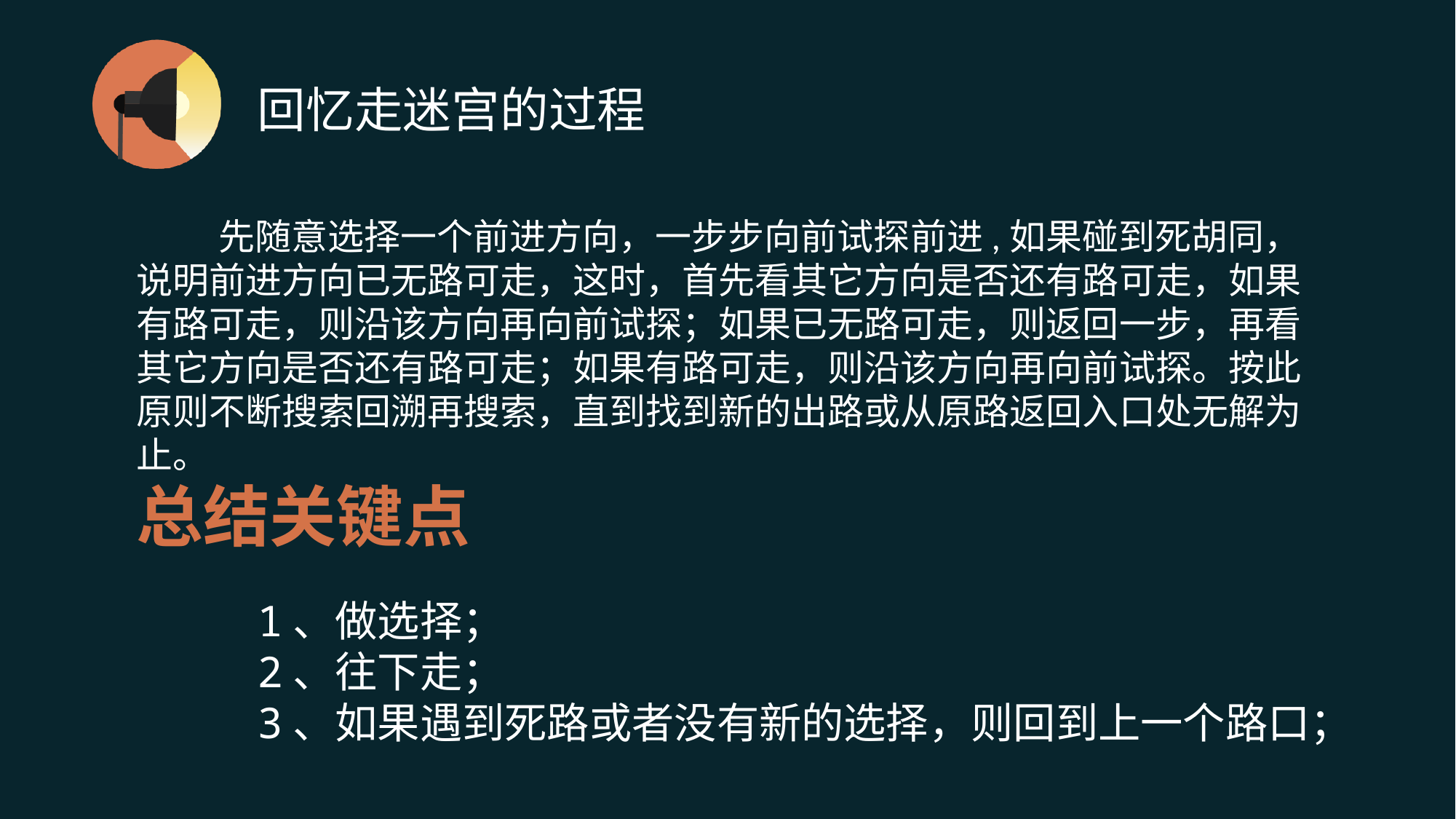

# 回忆走迷宫的过程
         先随意选择一个前进方向，一步步向前试探前进,如果碰到死胡同，说明前进方向已无路可走，这时，首先看其它方向是否还有路可走，如果有路可走，则沿该方向再向前试探；如果已无路可走，则返回一步，再看其它方向是否还有路可走；如果有路可走，则沿该方向再向前试探。按此原则不断搜索回溯再搜索，直到找到新的出路或从原路返回入口处无解为止。
总结关键点
1、做选择；
2、往下走；
3、如果遇到死路或者没有新的选择，则回到上一个路口；